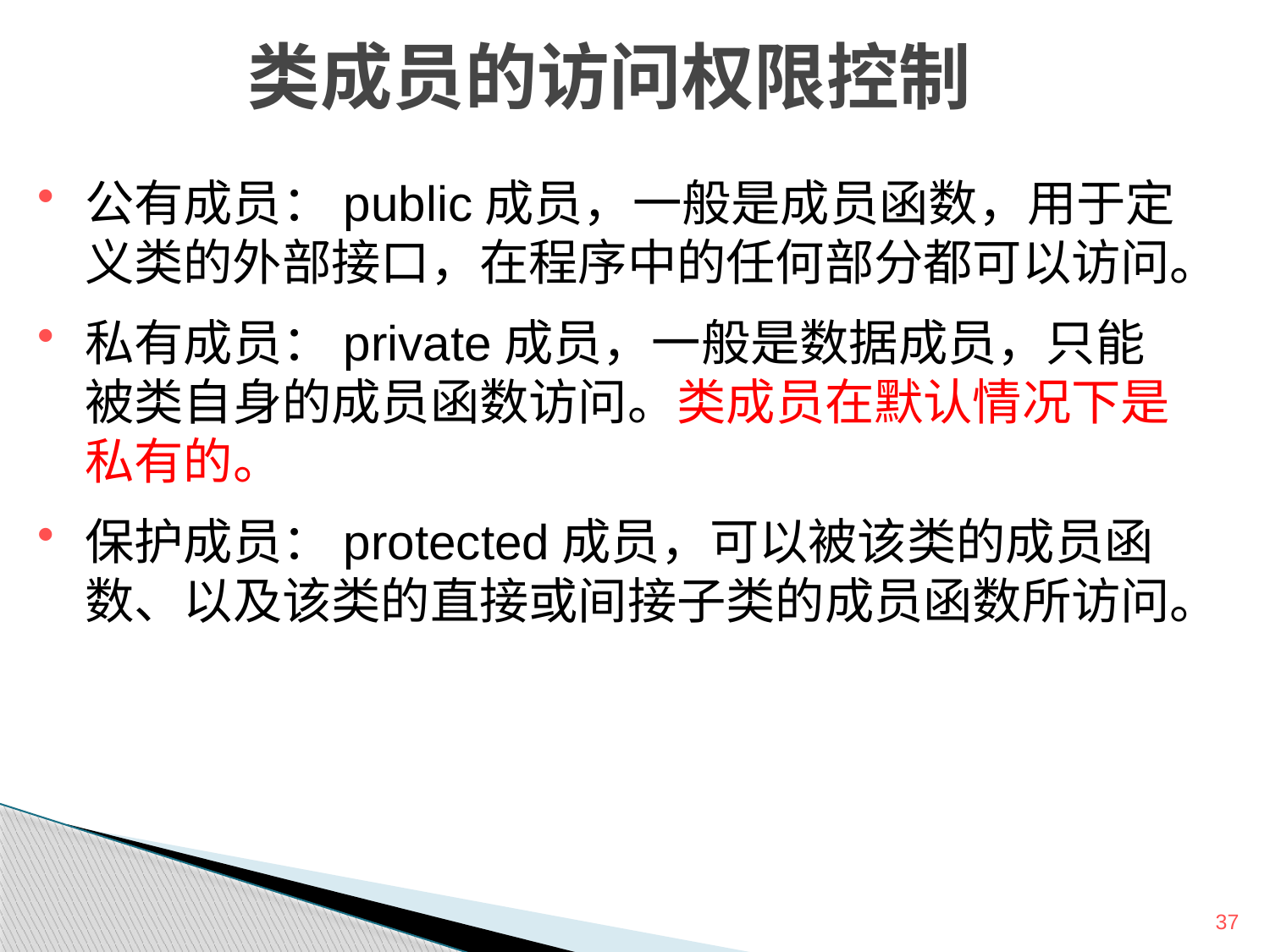

# 类成员的访问权限控制
公有成员：public成员，一般是成员函数，用于定义类的外部接口，在程序中的任何部分都可以访问。
私有成员：private成员，一般是数据成员，只能被类自身的成员函数访问。类成员在默认情况下是私有的。
保护成员：protected成员，可以被该类的成员函数、以及该类的直接或间接子类的成员函数所访问。
37